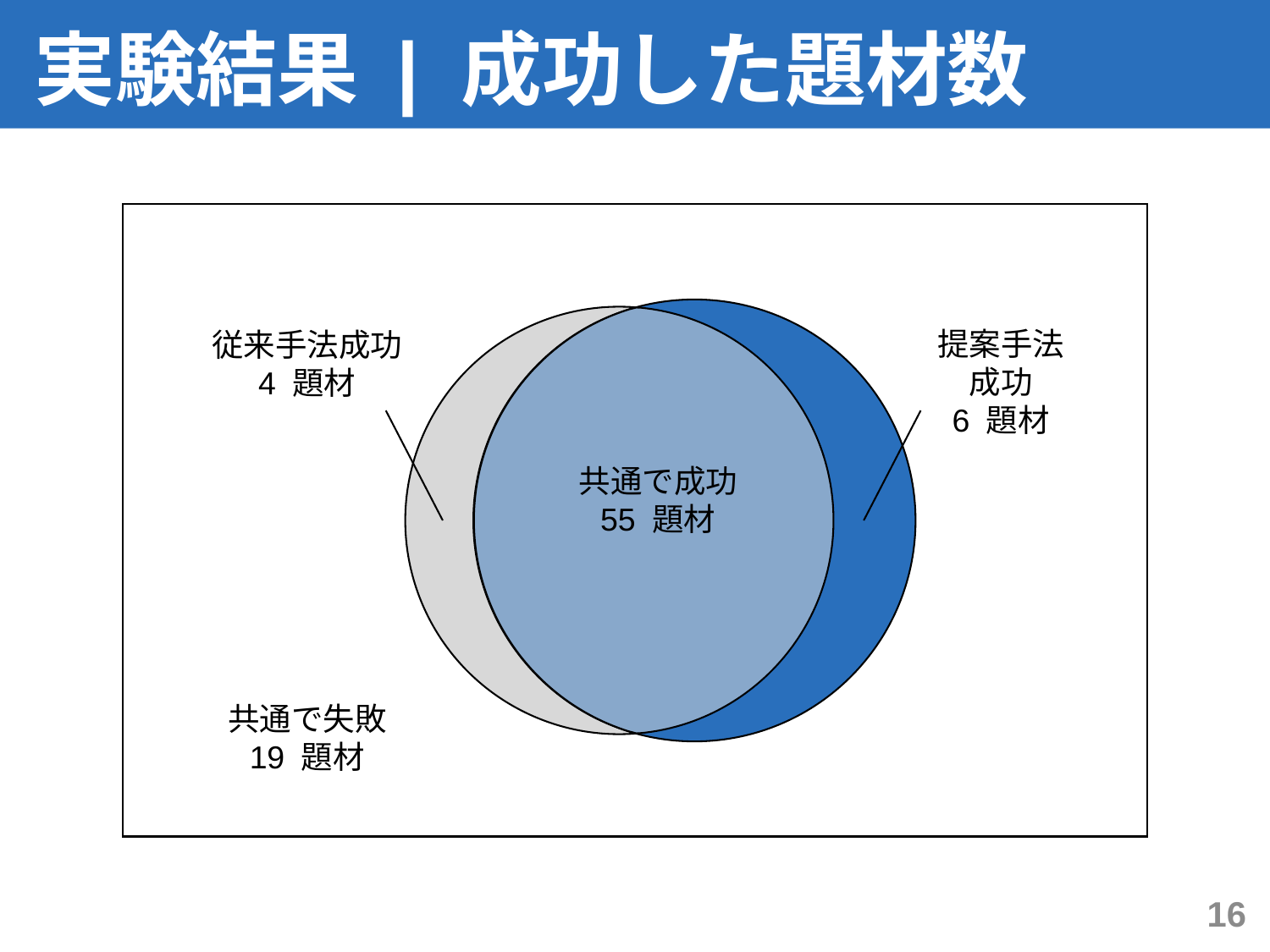

# 実験結果 | 成功した題材数

提案手法
成功
6 題材
従来手法成功
4 題材
共通で成功
55 題材
共通で失敗
19 題材
16